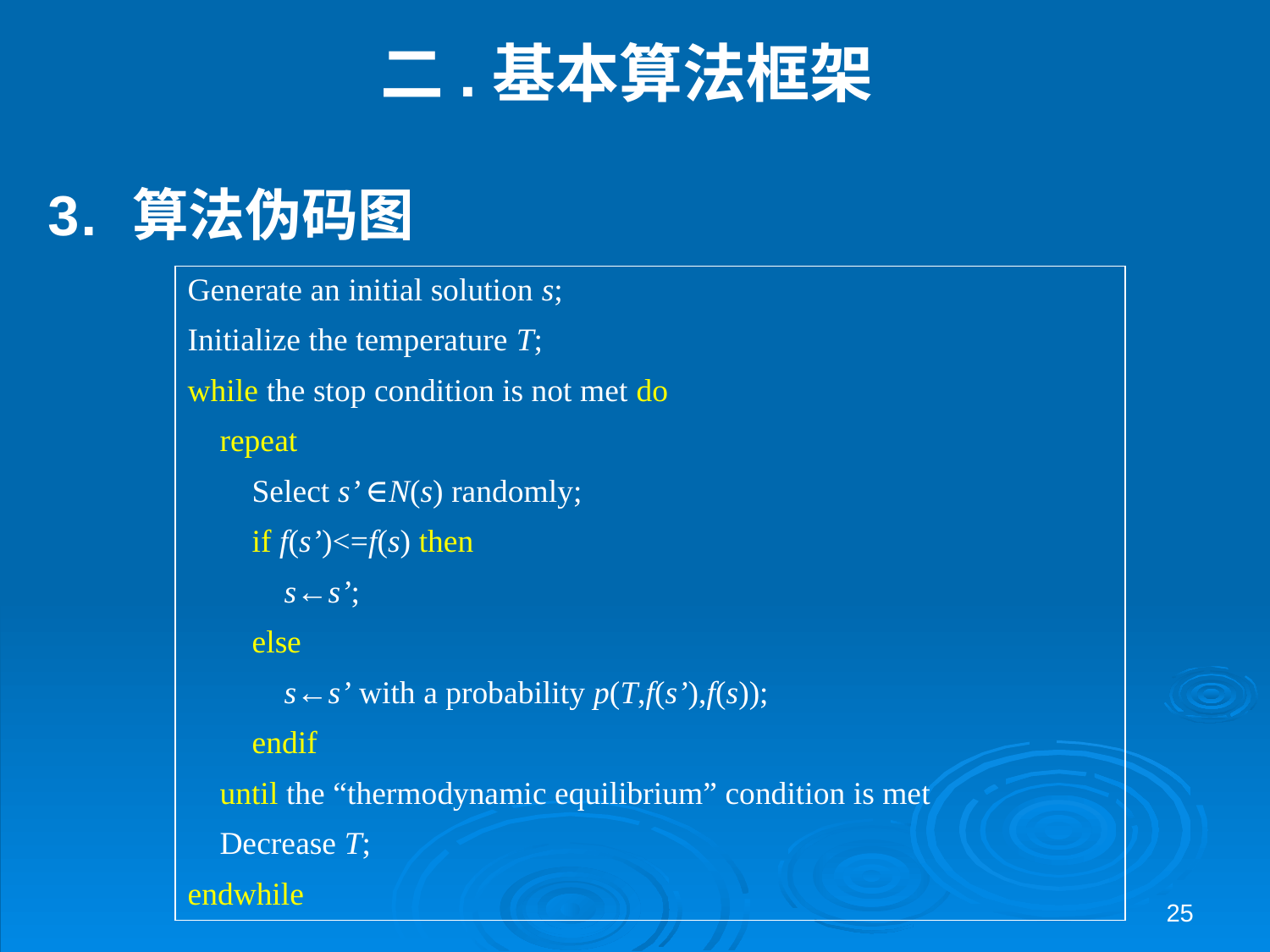

# 二.基本算法框架
算法伪码图
| Generate an initial solution s; |
| --- |
| Initialize the temperature T; |
| while the stop condition is not met do |
| repeat |
| Select s’ ∈N(s) randomly; |
| if f(s’)<=f(s) then |
| s←s’; |
| else |
| s←s’ with a probability p(T,f(s’),f(s)); |
| endif |
| until the “thermodynamic equilibrium” condition is met |
| Decrease T; |
| endwhile |
25